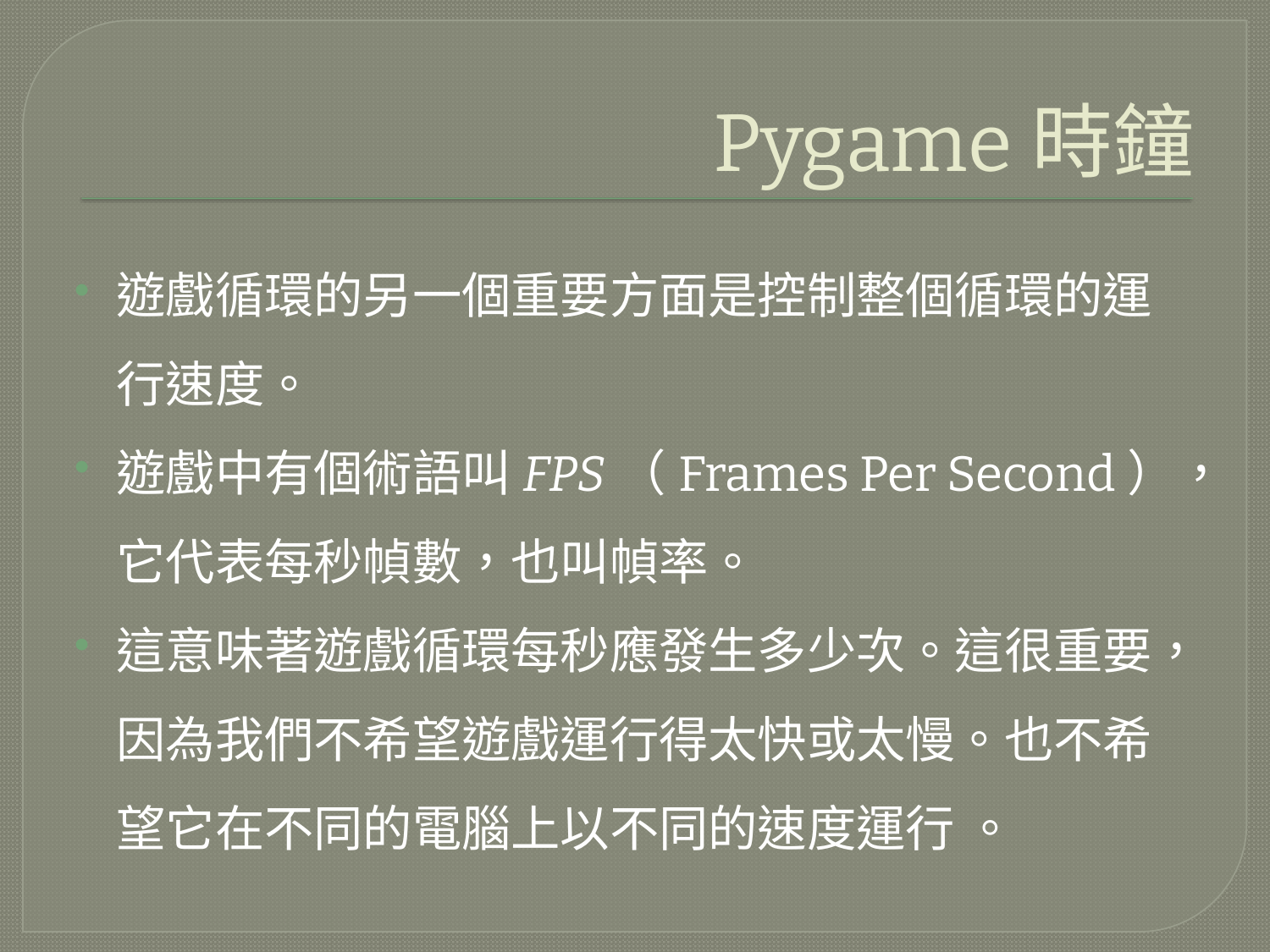

# Pygame時鐘
遊戲循環的另一個重要方面是控制整個循環的運行速度。
遊戲中有個術語叫FPS（Frames Per Second），它代表每秒幀數，也叫幀率。
這意味著遊戲循環每秒應發生多少次。這很重要，因為我們不希望遊戲運行得太快或太慢。也不希望它在不同的電腦上以不同的速度運行 。